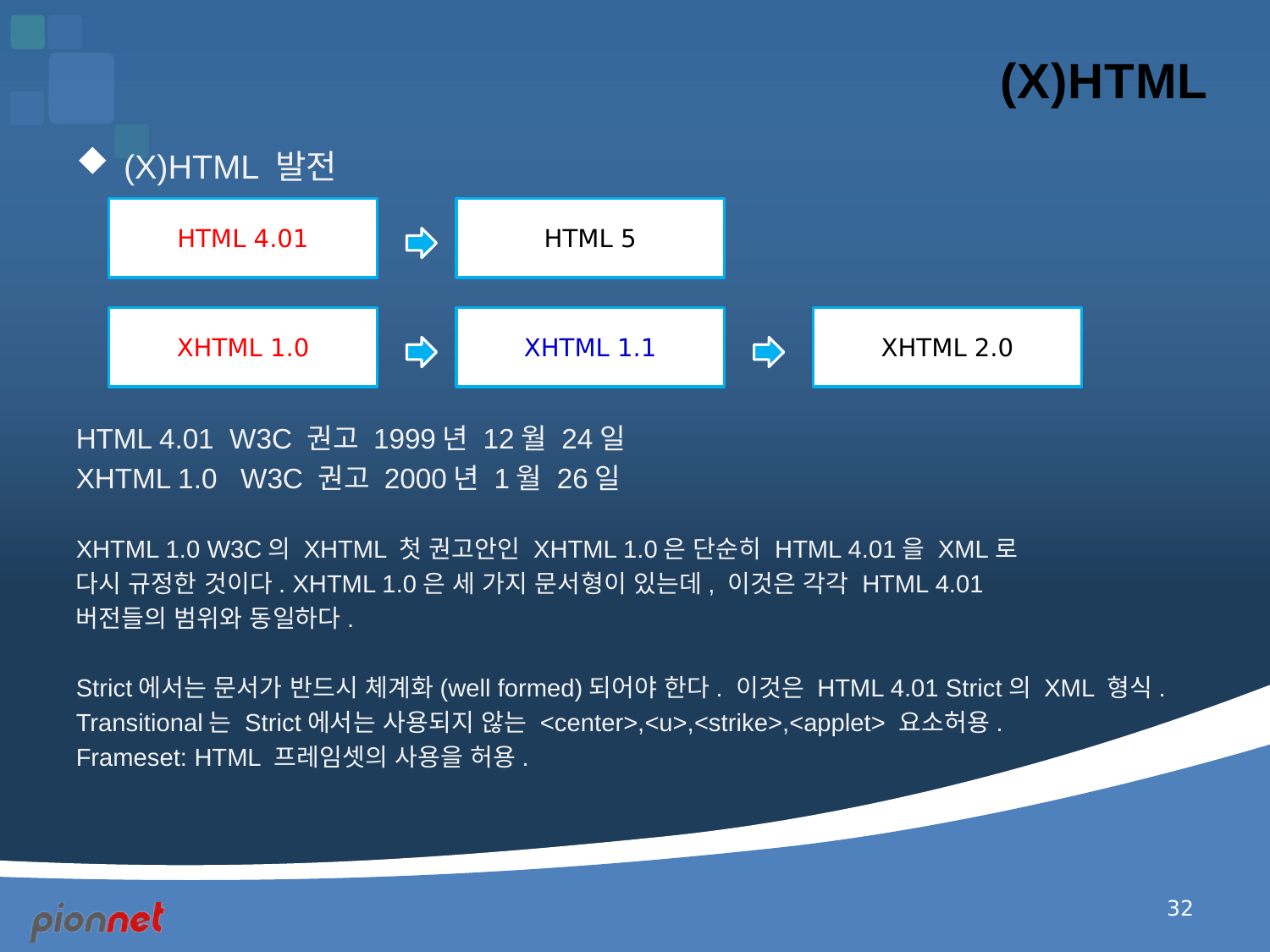

# (X)HTML
(X)HTML 발전

HTML 4.01  W3C 권고 1999년 12월 24일
XHTML 1.0   W3C 권고 2000년 1월 26일

XHTML 1.0 W3C의 XHTML 첫 권고안인 XHTML 1.0은 단순히 HTML 4.01을 XML로
다시 규정한 것이다. XHTML 1.0은 세 가지 문서형이 있는데, 이것은 각각 HTML 4.01
버전들의 범위와 동일하다.

Strict에서는 문서가 반드시 체계화(well formed)되어야 한다. 이것은 HTML 4.01 Strict의 XML 형식.
Transitional는 Strict에서는 사용되지 않는 <center>,<u>,<strike>,<applet> 요소허용.
Frameset: HTML 프레임셋의 사용을 허용.
HTML 4.01
HTML 5

XHTML 1.0
XHTML 1.1
XHTML 2.0

32